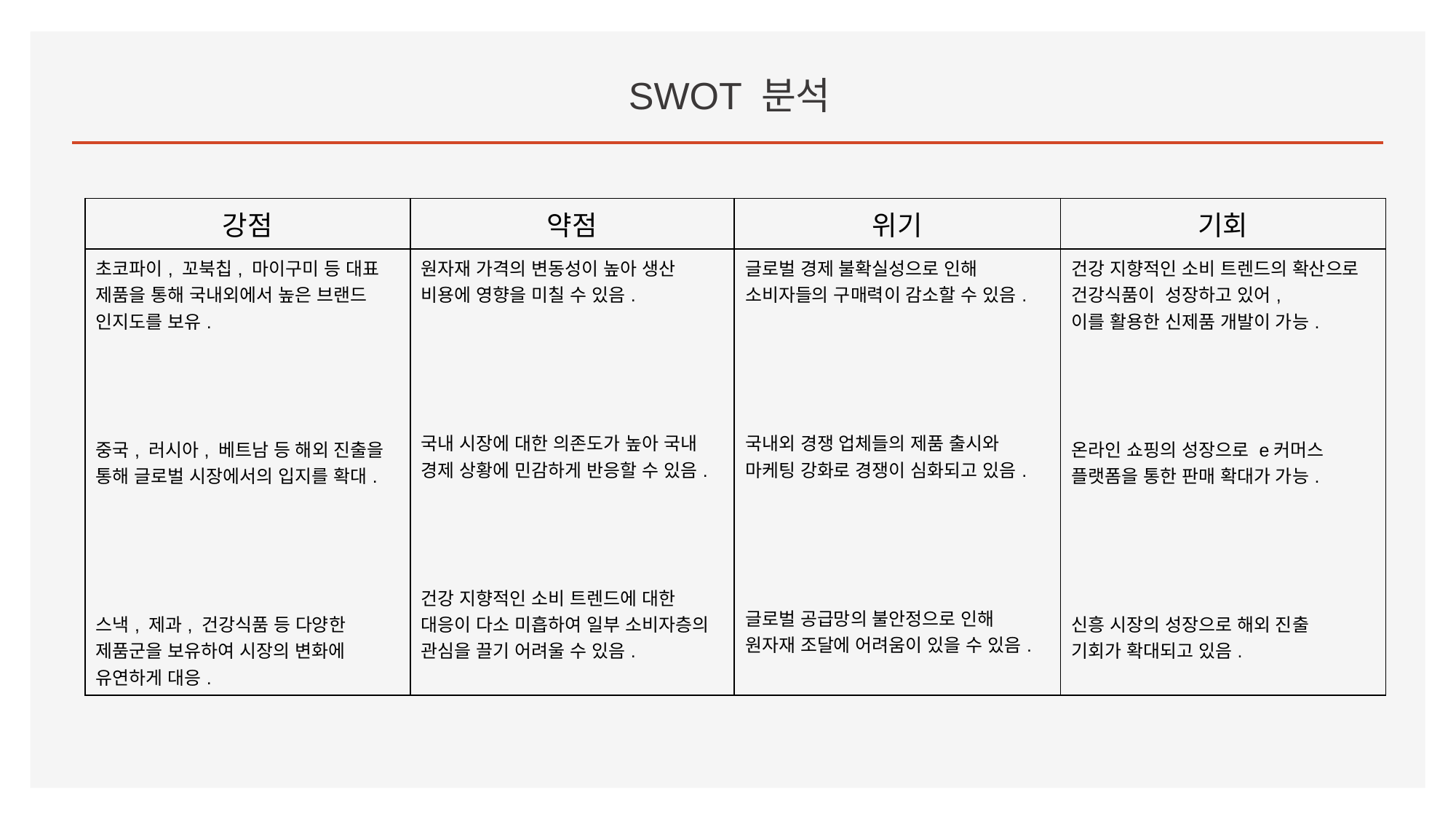

# SWOT 분석

| 강점 | 약점 | 위기 | 기회 |
| --- | --- | --- | --- |
| 초코파이, 꼬북칩, 마이구미 등 대표 제품을 통해 국내외에서 높은 브랜드 인지도를 보유. 중국, 러시아, 베트남 등 해외 진출을 통해 글로벌 시장에서의 입지를 확대. 스낵, 제과, 건강식품 등 다양한 제품군을 보유하여 시장의 변화에 유연하게 대응. | 원자재 가격의 변동성이 높아 생산 비용에 영향을 미칠 수 있음. 국내 시장에 대한 의존도가 높아 국내 경제 상황에 민감하게 반응할 수 있음. 건강 지향적인 소비 트렌드에 대한 대응이 다소 미흡하여 일부 소비자층의 관심을 끌기 어려울 수 있음. | 글로벌 경제 불확실성으로 인해 소비자들의 구매력이 감소할 수 있음. 국내외 경쟁 업체들의 제품 출시와 마케팅 강화로 경쟁이 심화되고 있음. 글로벌 공급망의 불안정으로 인해 원자재 조달에 어려움이 있을 수 있음. | 건강 지향적인 소비 트렌드의 확산으로 건강식품이 성장하고 있어, 이를 활용한 신제품 개발이 가능. 온라인 쇼핑의 성장으로 e커머스 플랫폼을 통한 판매 확대가 가능. 신흥 시장의 성장으로 해외 진출 기회가 확대되고 있음. |